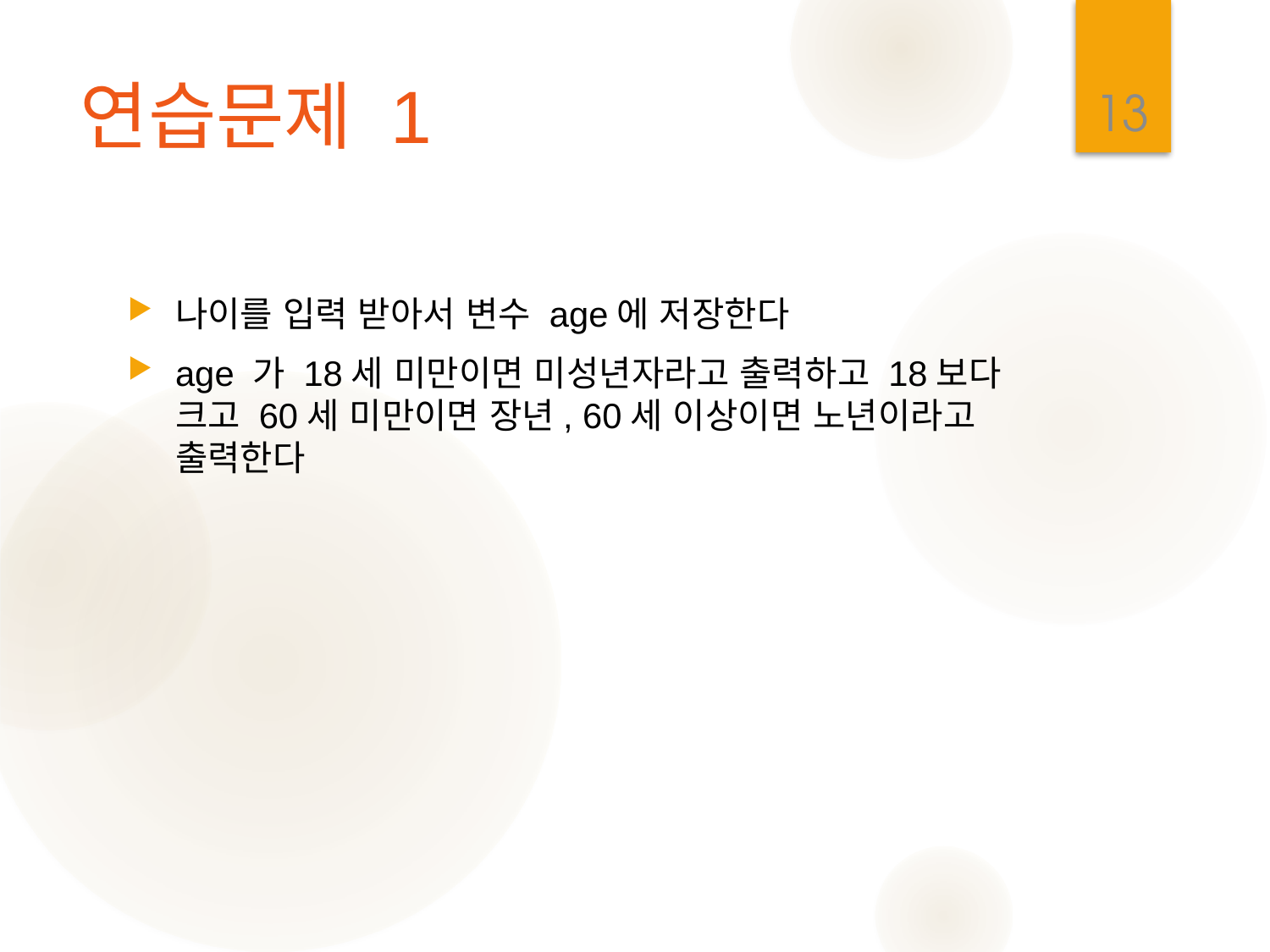

13
# 연습문제 1
나이를 입력 받아서 변수 age에 저장한다
age 가 18세 미만이면 미성년자라고 출력하고 18보다 크고 60세 미만이면 장년, 60세 이상이면 노년이라고 출력한다